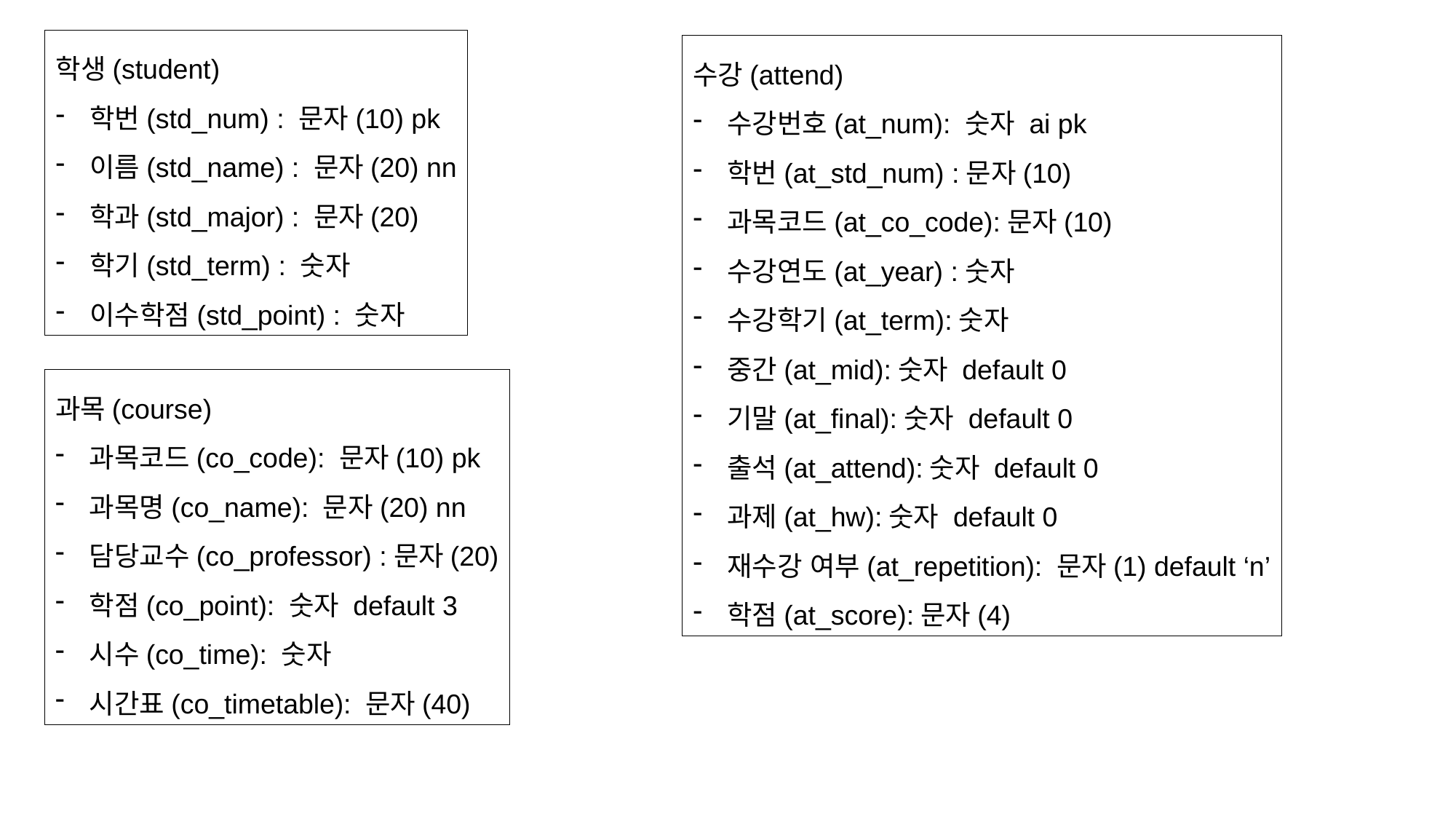

학생(student)
학번(std_num) : 문자(10) pk
이름(std_name) : 문자(20) nn
학과(std_major) : 문자(20)
학기(std_term) : 숫자
이수학점(std_point) : 숫자
수강(attend)
수강번호(at_num): 숫자 ai pk
학번(at_std_num) :문자(10)
과목코드(at_co_code):문자(10)
수강연도(at_year) :숫자
수강학기(at_term):숫자
중간(at_mid):숫자 default 0
기말(at_final):숫자 default 0
출석(at_attend):숫자 default 0
과제(at_hw):숫자 default 0
재수강 여부(at_repetition): 문자(1) default ‘n’
학점(at_score):문자(4)
과목(course)
과목코드(co_code): 문자(10) pk
과목명(co_name): 문자(20) nn
담당교수(co_professor) :문자(20)
학점(co_point): 숫자 default 3
시수(co_time): 숫자
시간표(co_timetable): 문자(40)